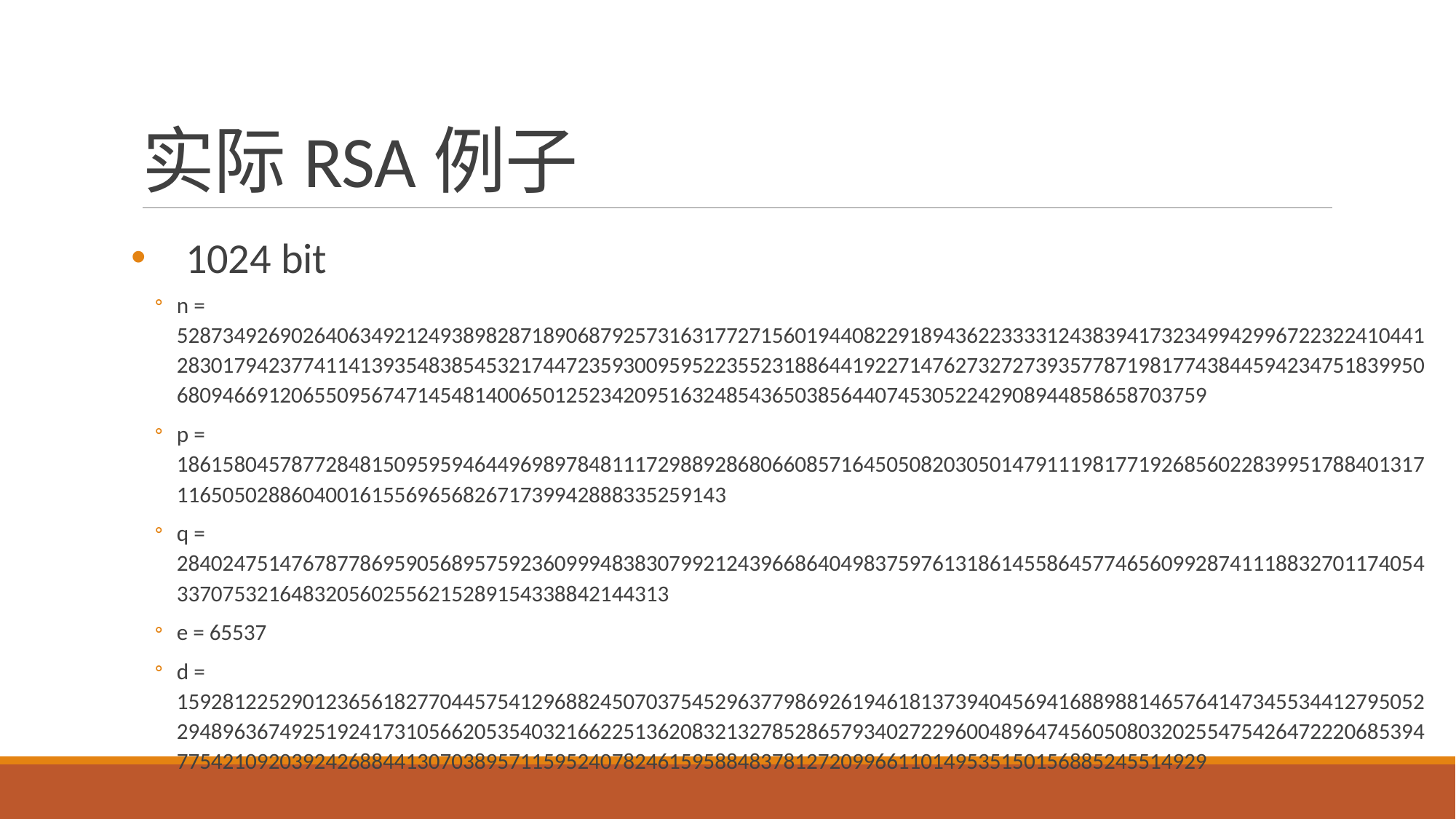

# 实际RSA例子
1024 bit
n = 52873492690264063492124938982871890687925731631772715601944082291894362233331243839417323499429967223224104412830179423774114139354838545321744723593009595223552318864419227147627327273935778719817743844594234751839950680946691206550956747145481400650125234209516324854365038564407453052242908944858658703759
p = 1861580457877284815095959464496989784811172988928680660857164505082030501479111981771926856022839951788401317116505028860400161556965682671739942888335259143
q = 28402475147678778695905689575923609994838307992124396686404983759761318614558645774656099287411188327011740543370753216483205602556215289154338842144313
e = 65537
d = 15928122529012365618277044575412968824507037545296377986926194618137394045694168898814657641473455344127950522948963674925192417310566205354032166225136208321327852865793402722960048964745605080320255475426472220685394775421092039242688441307038957115952407824615958848378127209966110149535150156885245514929